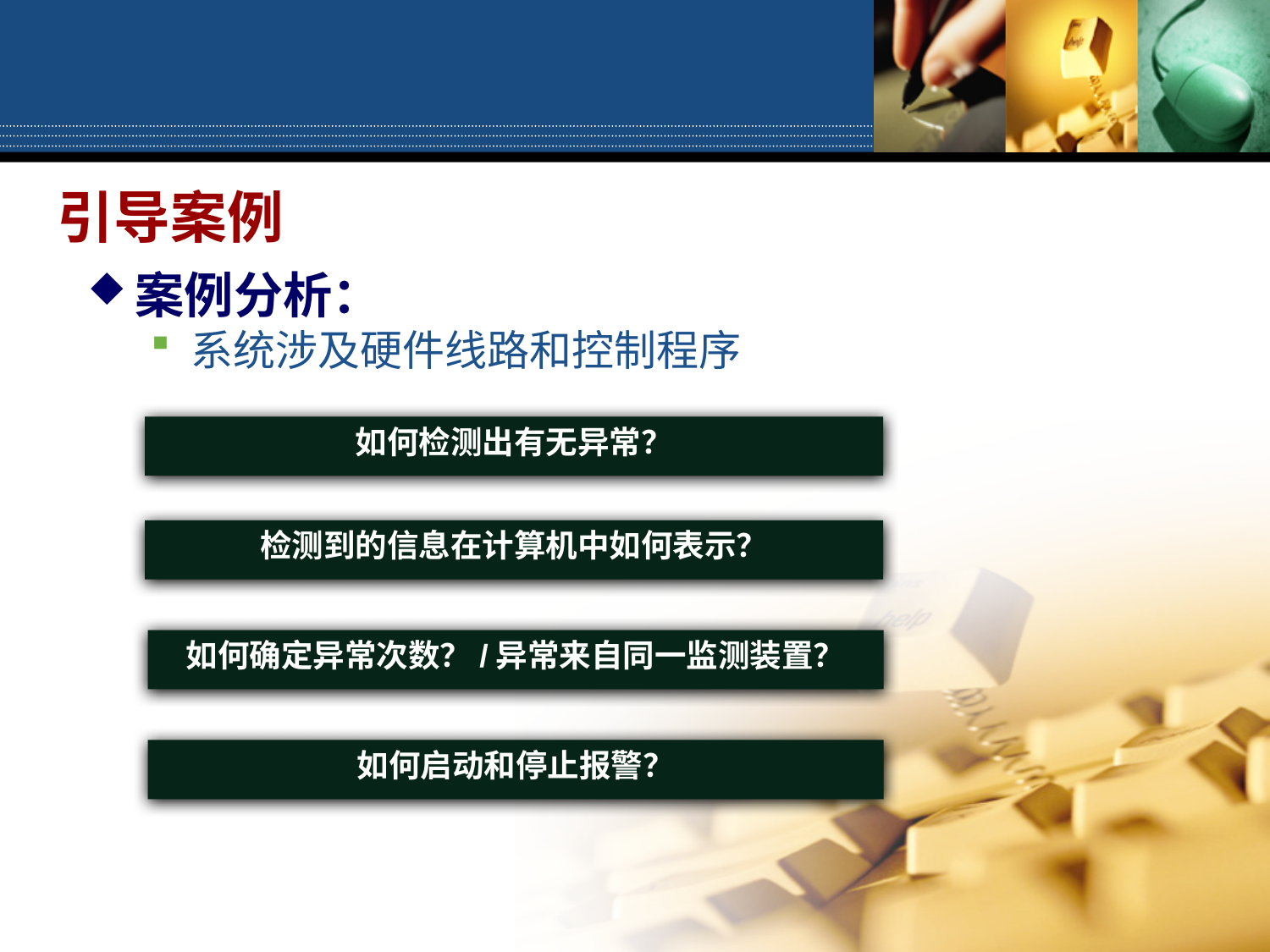

# 引导案例
案例分析：
系统涉及硬件线路和控制程序
如何检测出有无异常？
检测到的信息在计算机中如何表示？
如何确定异常次数？/异常来自同一监测装置？
如何启动和停止报警？
3